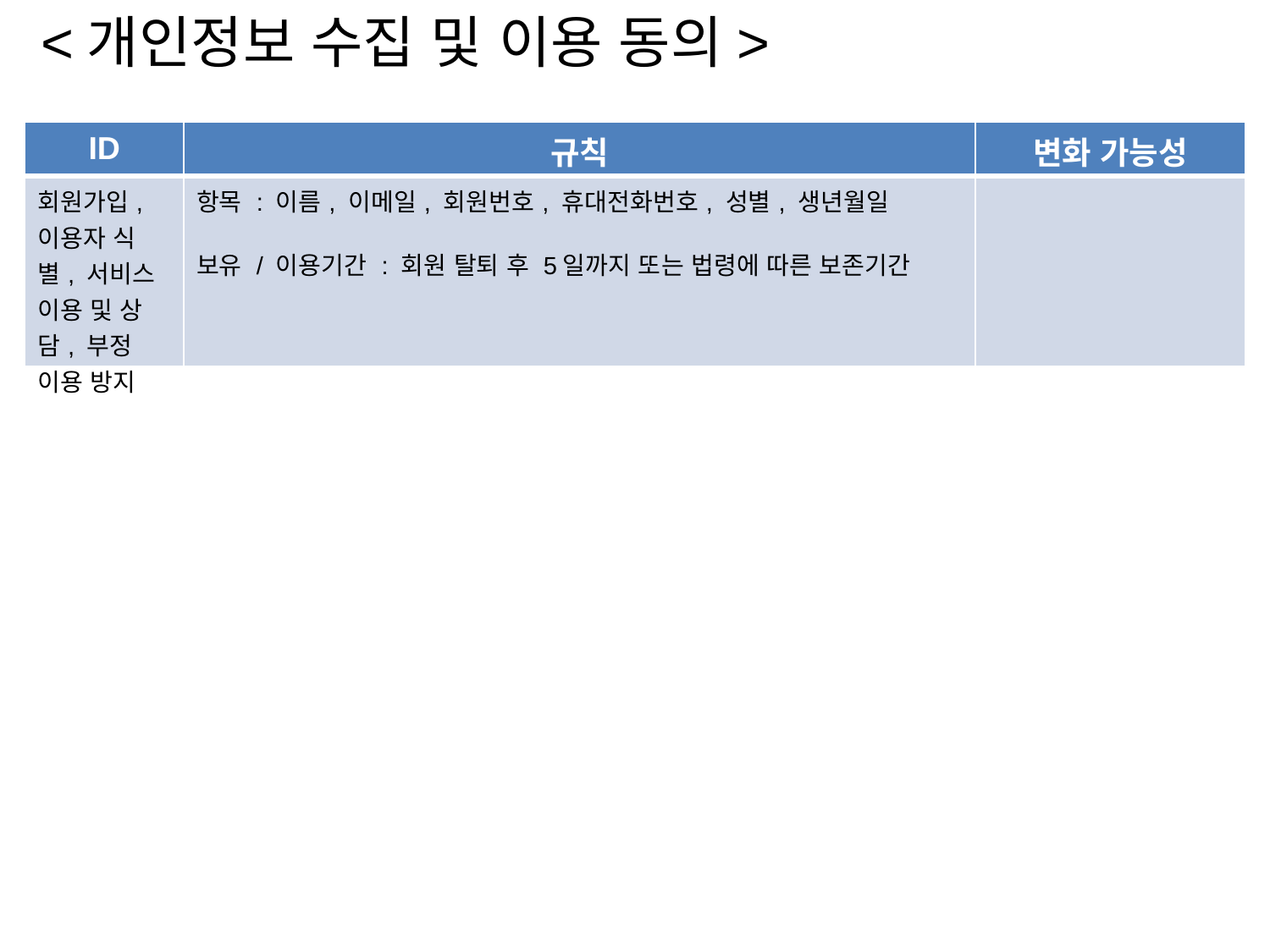

<개인정보 수집 및 이용 동의>
| ID | 규칙 | 변화 가능성 |
| --- | --- | --- |
| 회원가입, 이용자 식별, 서비스 이용 및 상담, 부정 이용 방지 | 항목 : 이름, 이메일, 회원번호, 휴대전화번호, 성별, 생년월일 보유 / 이용기간 : 회원 탈퇴 후 5일까지 또는 법령에 따른 보존기간 |  |